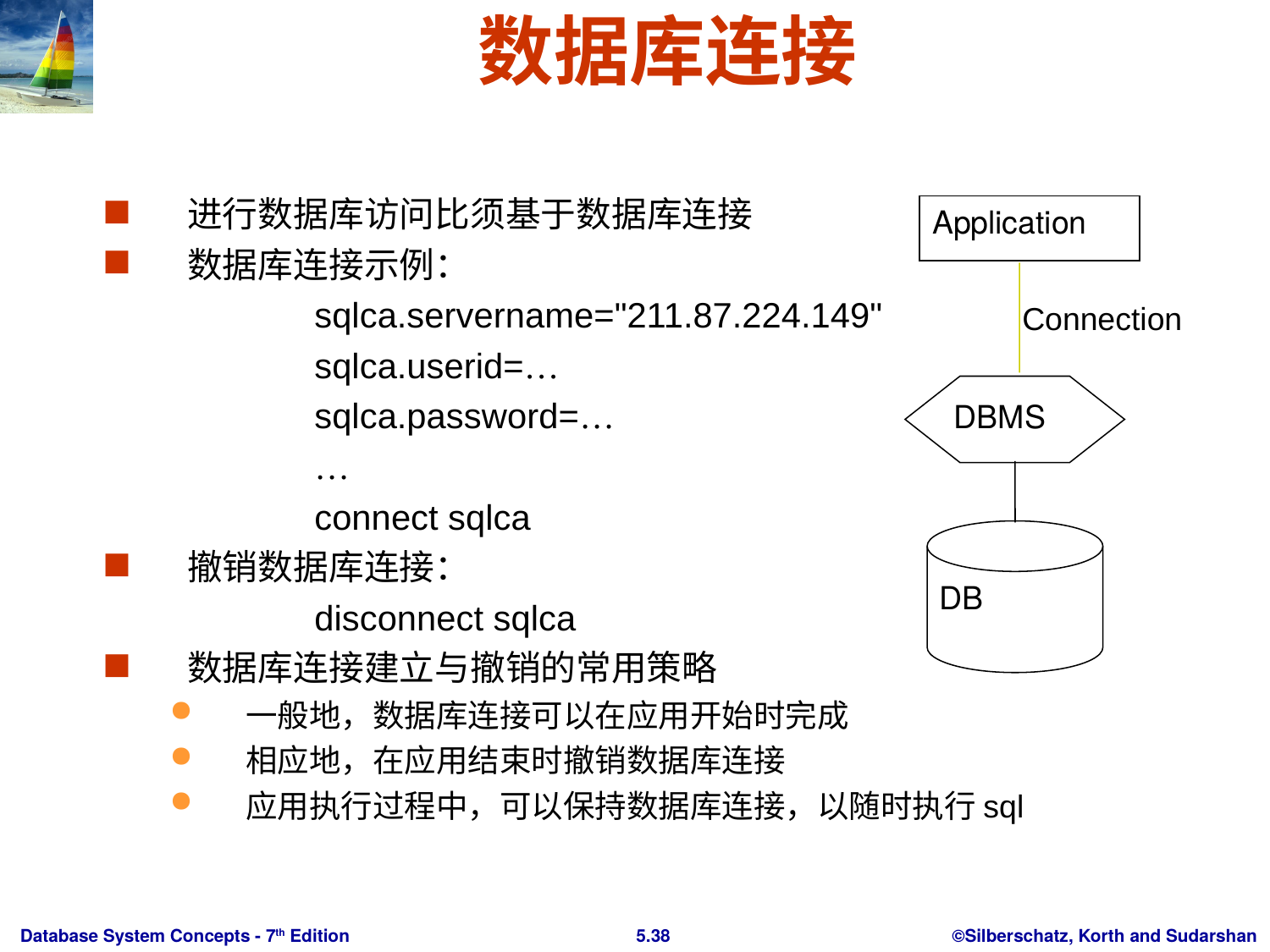

# 数据库连接
进行数据库访问比须基于数据库连接
数据库连接示例：
	 	sqlca.servername="211.87.224.149"
		sqlca.userid=…
		sqlca.password=…
		…
		connect sqlca
撤销数据库连接：
		disconnect sqlca
数据库连接建立与撤销的常用策略
一般地，数据库连接可以在应用开始时完成
相应地，在应用结束时撤销数据库连接
应用执行过程中，可以保持数据库连接，以随时执行sql

Application

Connection
DBMS

DB